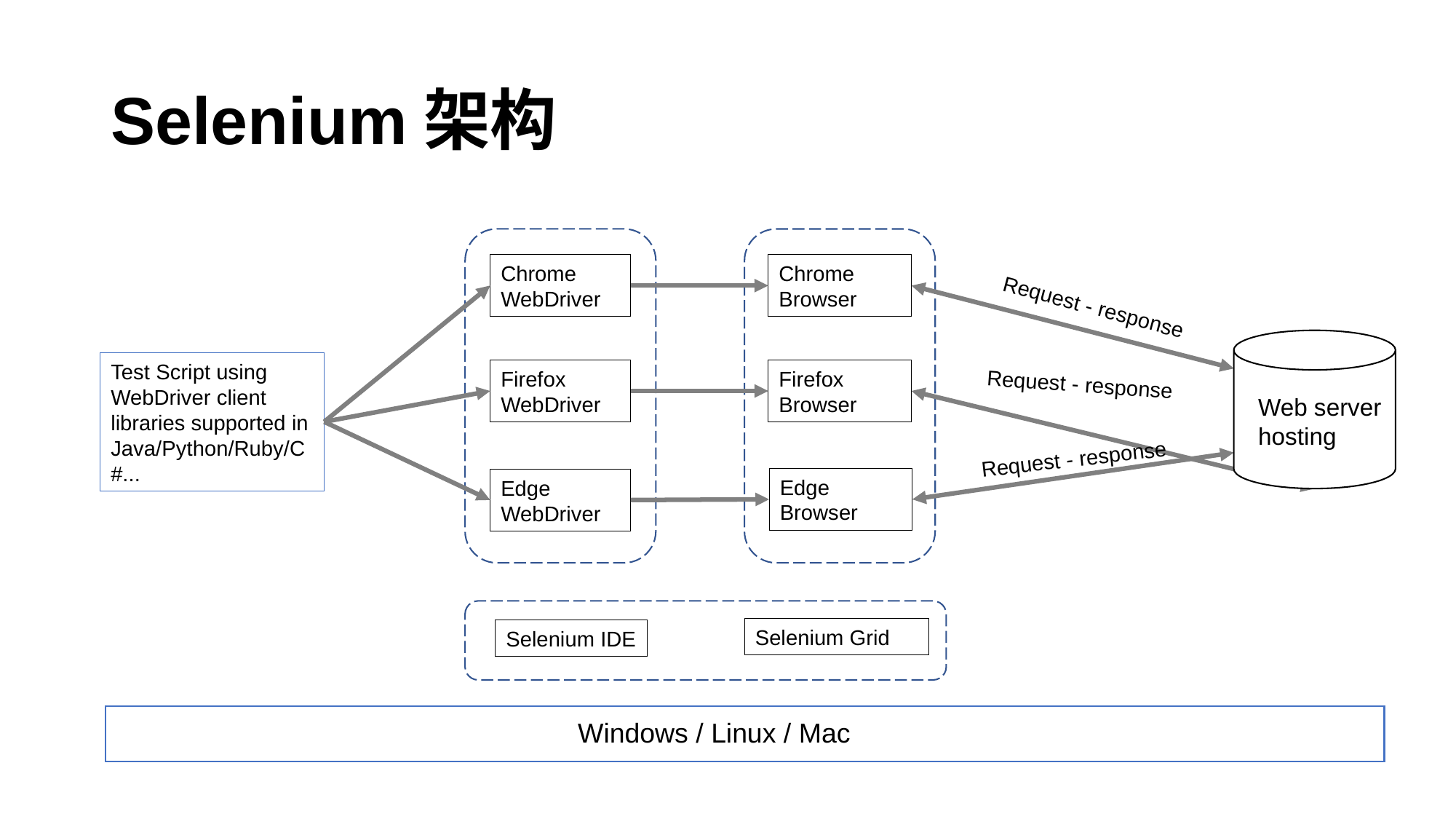

# Selenium架构

Chrome WebDriver
Chrome Browser
Request - response

Test Script using WebDriver client libraries supported in Java/Python/Ruby/C#...
Firefox Browser
Firefox WebDriver
Request - response
Web server hosting
Request - response
Edge Browser
Edge WebDriver

Selenium Grid
Selenium IDE

Windows / Linux / Mac